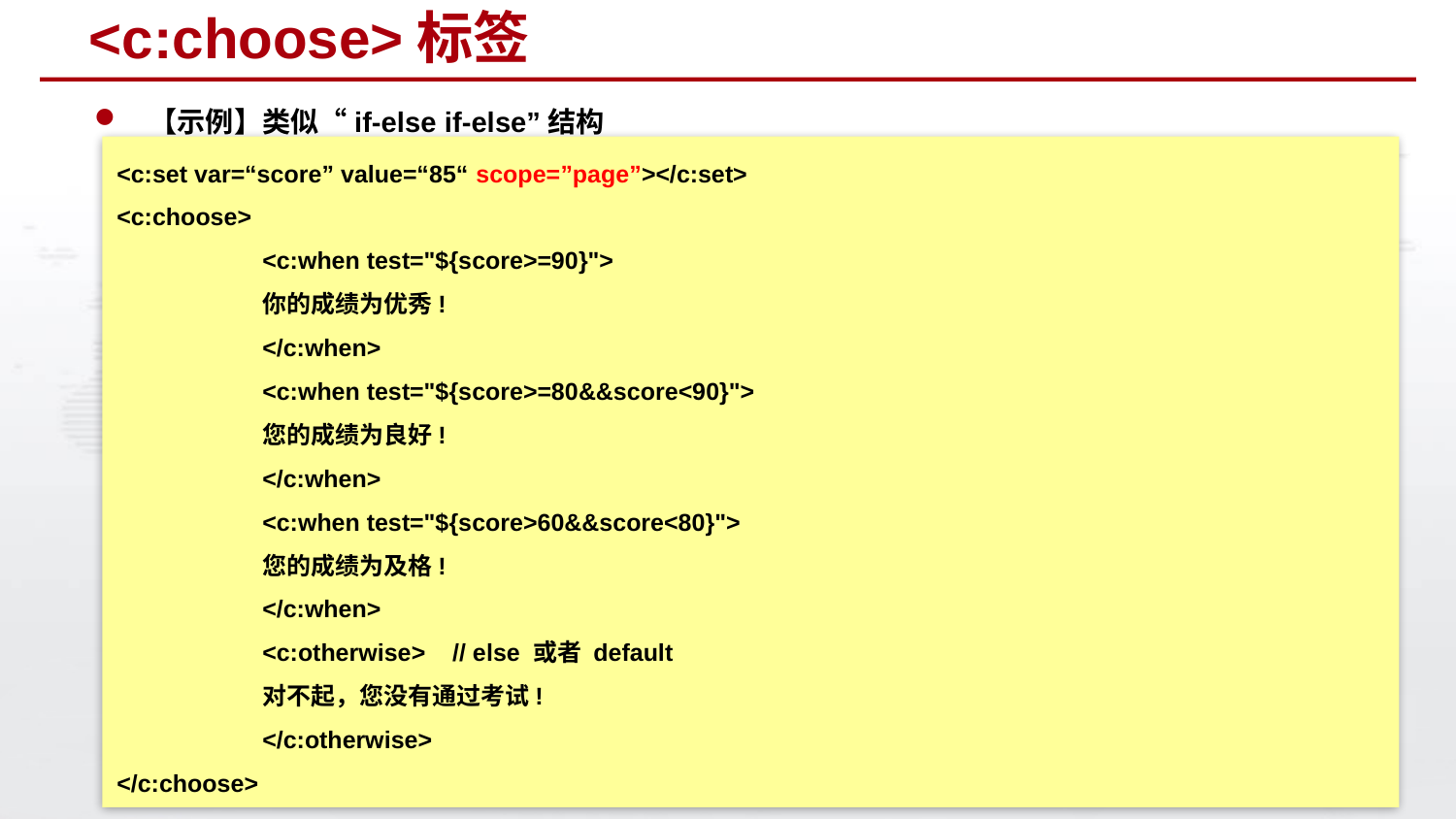

# <c:choose>标签
【示例】类似“if-else if-else”结构
<c:set var=“score” value=“85“ scope=”page”></c:set>
<c:choose>
	<c:when test="${score>=90}">
	你的成绩为优秀!
	</c:when>
	<c:when test="${score>=80&&score<90}">
	您的成绩为良好!
	</c:when>
	<c:when test="${score>60&&score<80}">
	您的成绩为及格!
	</c:when>
	<c:otherwise>    // else 或者 default
	对不起，您没有通过考试!
	</c:otherwise>
</c:choose>